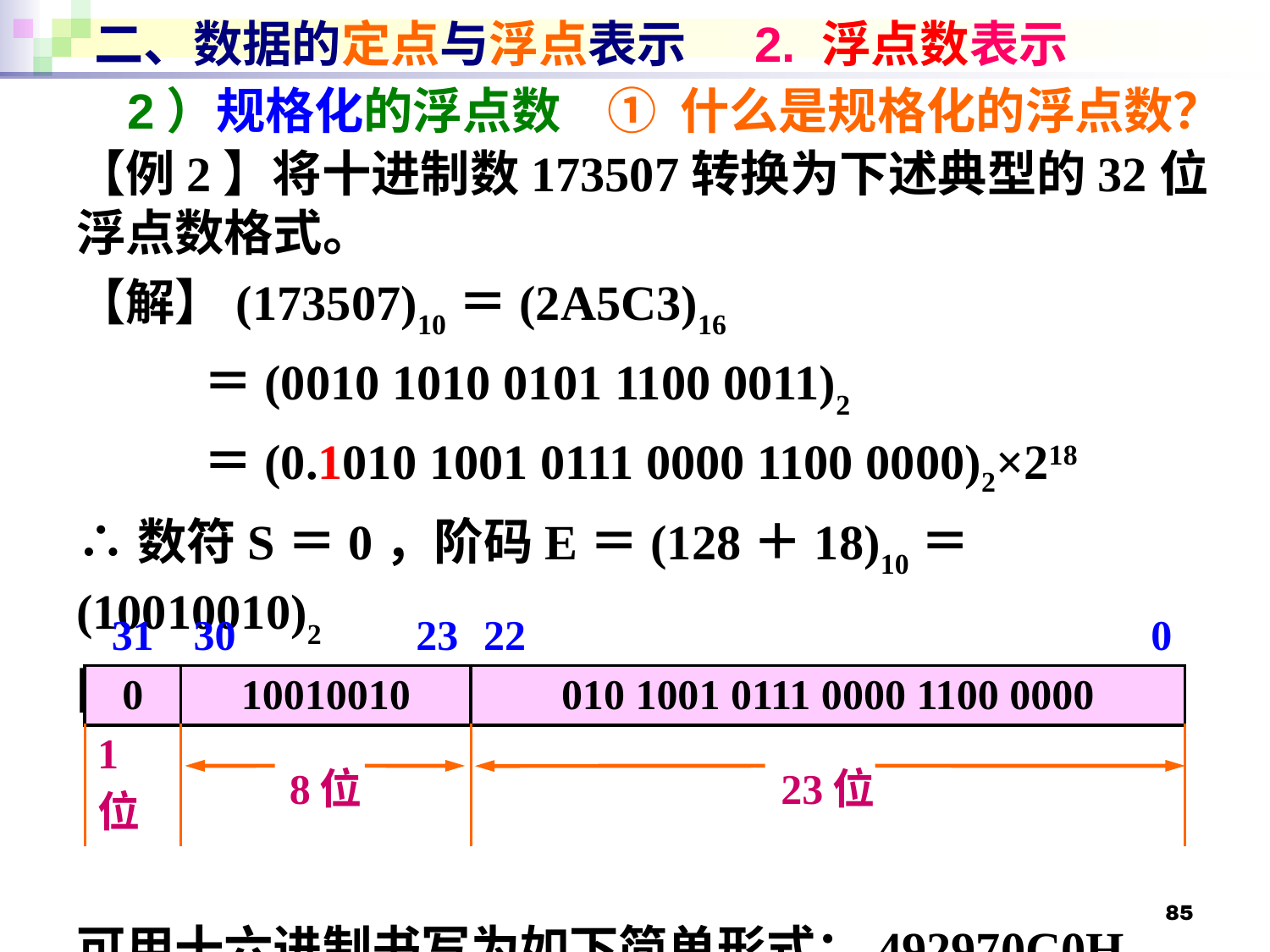

# 二、数据的定点与浮点表示     2. 浮点数表示
2）规格化的浮点数
① 什么是规格化的浮点数？
【例2】将十进制数173507转换为下述典型的32位浮点数格式。
【解】(173507)10＝(2A5C3)16
	＝(0010 1010 0101 1100 0011)2
	＝(0.1010 1001 0111 0000 1100 0000)2×218
∴数符S＝0，阶码E＝(128＋18)10＝(10010010)2
因此(173507)2的该32位浮点数格式为：

可用十六进制书写为如下简单形式：492970C0H。
| 31 | 30 |  | 23 | 22 |  | 0 |
| --- | --- | --- | --- | --- | --- | --- |
| 0 | 10010010 |  |  | 010 1001 0111 0000 1100 0000 |  |  |
| 1位 | 8位 |  |  | 23位 |  |  |

85